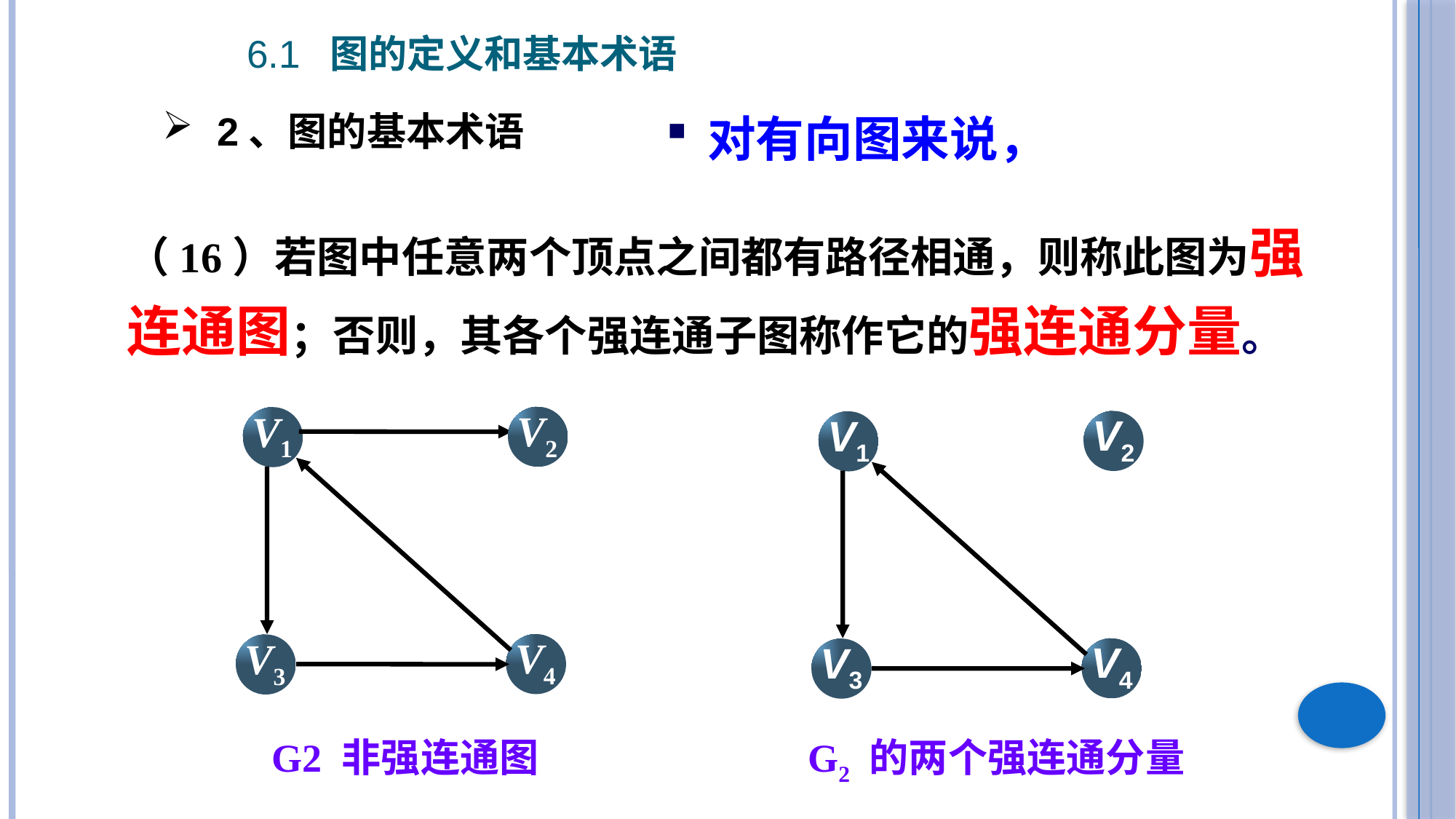

6.1  图的定义和基本术语
2、图的基本术语
对有向图来说，
（16）若图中任意两个顶点之间都有路径相通，则称此图为强连通图；否则，其各个强连通子图称作它的强连通分量。
V2
V1

V4
V3

G2 非强连通图
V2
V1

V4
V3

G2 的两个强连通分量